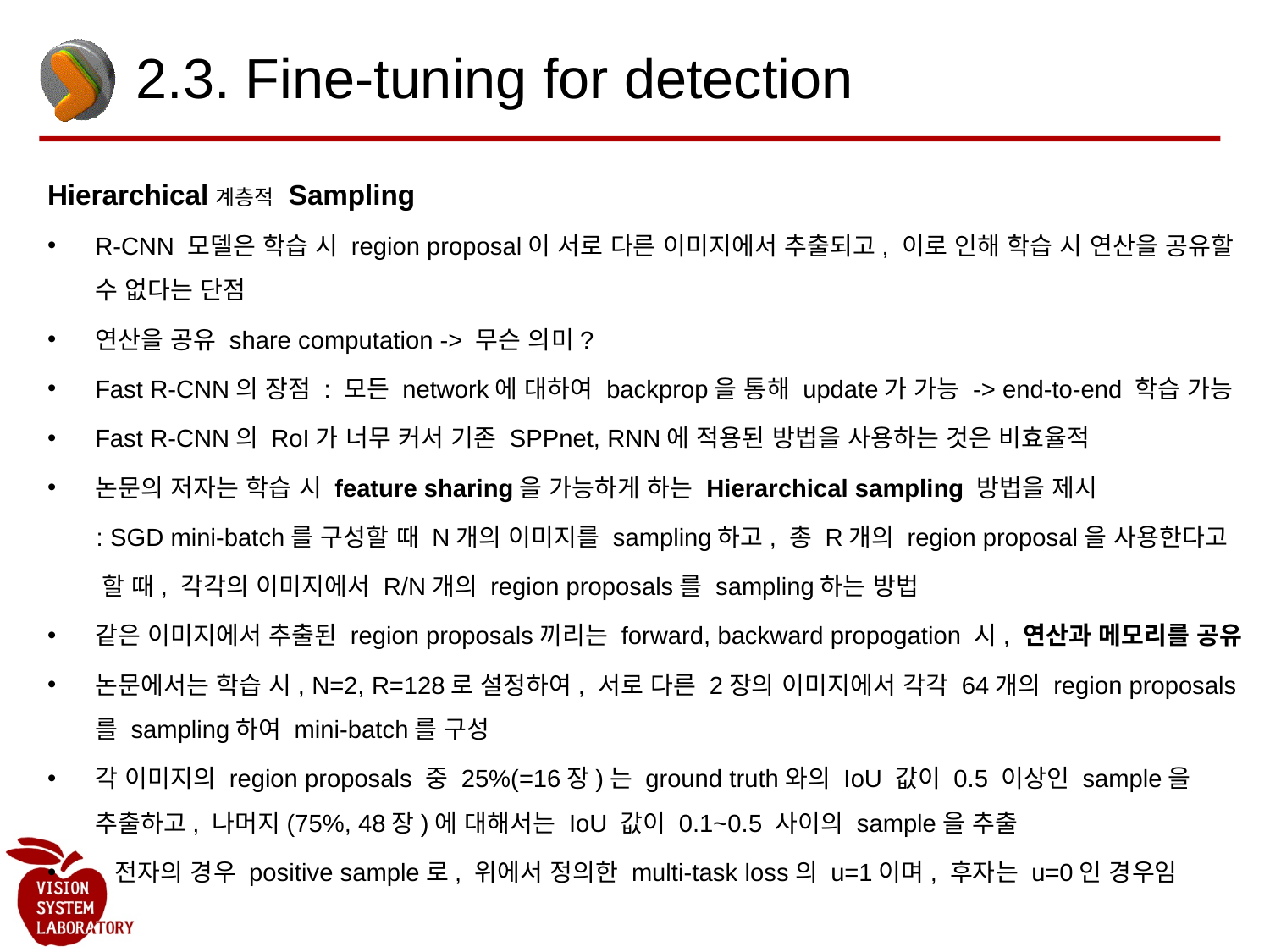

# 2.3. Fine-tuning for detection
Hierarchical계층적 Sampling
R-CNN 모델은 학습 시 region proposal이 서로 다른 이미지에서 추출되고, 이로 인해 학습 시 연산을 공유할 수 없다는 단점
연산을 공유 share computation -> 무슨 의미?
Fast R-CNN의 장점 : 모든 network에 대하여 backprop을 통해 update가 가능 -> end-to-end 학습 가능
Fast R-CNN의 RoI가 너무 커서 기존 SPPnet, RNN에 적용된 방법을 사용하는 것은 비효율적
논문의 저자는 학습 시 feature sharing을 가능하게 하는 Hierarchical sampling 방법을 제시
       : SGD mini-batch를 구성할 때 N개의 이미지를 sampling하고, 총 R개의 region proposal을 사용한다고
       할 때, 각각의 이미지에서 R/N개의 region proposals를 sampling하는 방법
같은 이미지에서 추출된 region proposals끼리는 forward, backward propogation 시, 연산과 메모리를 공유
논문에서는 학습 시, N=2, R=128로 설정하여, 서로 다른 2장의 이미지에서 각각 64개의 region proposals를 sampling하여 mini-batch를 구성
각 이미지의 region proposals 중 25%(=16장)는 ground truth와의 IoU 값이 0.5 이상인 sample을 추출하고, 나머지(75%, 48장)에 대해서는 IoU 값이 0.1~0.5 사이의 sample을 추출
  전자의 경우 positive sample로, 위에서 정의한 multi-task loss의 u=1이며, 후자는 u=0인 경우임